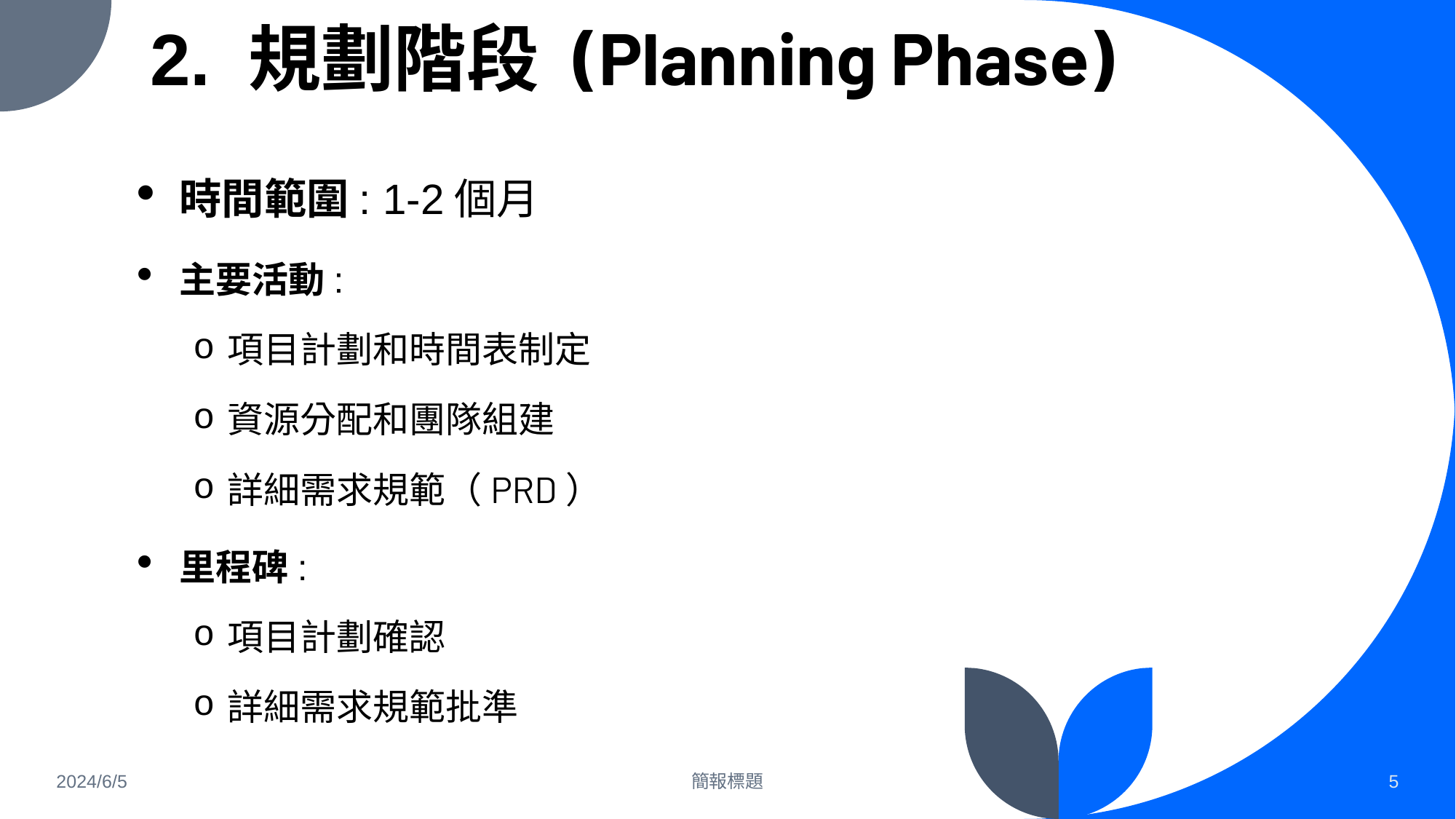

# 2. 規劃階段 (Planning Phase)
時間範圍: 1-2個月
主要活動:
項目計劃和時間表制定
資源分配和團隊組建
詳細需求規範（PRD）
里程碑:
項目計劃確認
詳細需求規範批準

2024/6/5
簡報標題
5